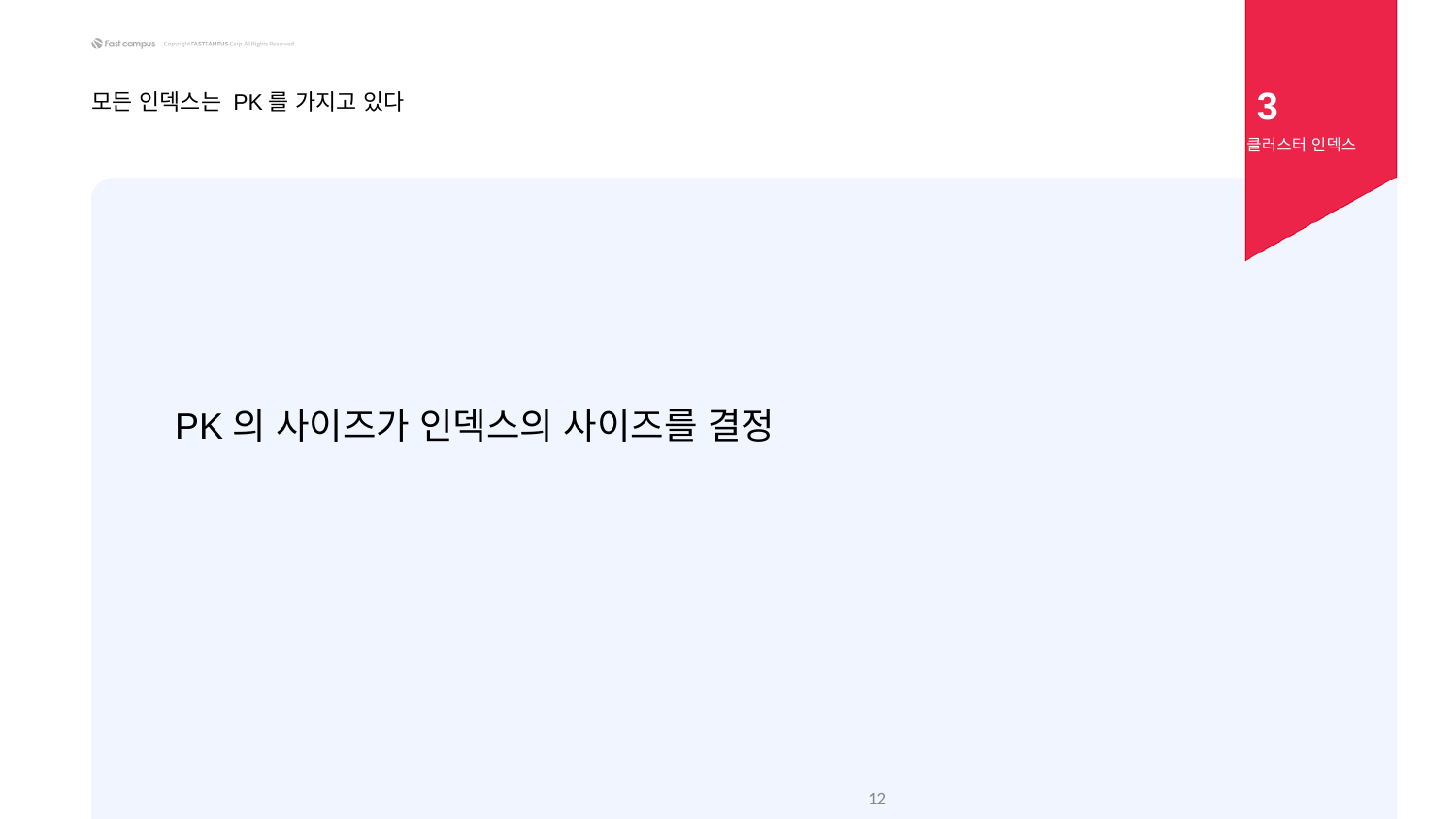

3
모든 인덱스는 PK를 가지고 있다
클러스터 인덱스
PK의 사이즈가 인덱스의 사이즈를 결정

12